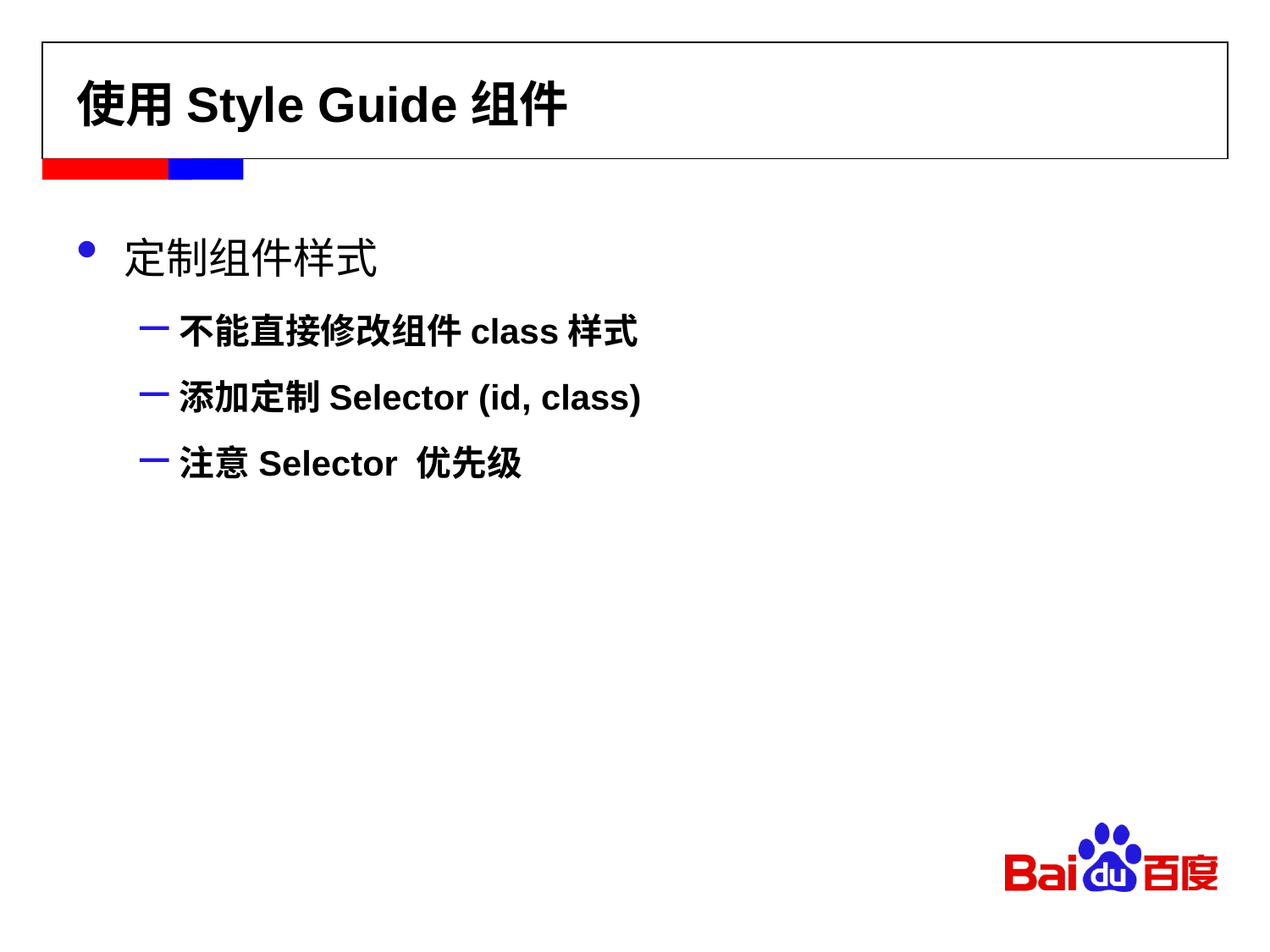

# 使用Style Guide组件
定制组件样式
不能直接修改组件class样式
添加定制Selector (id, class)
注意Selector 优先级